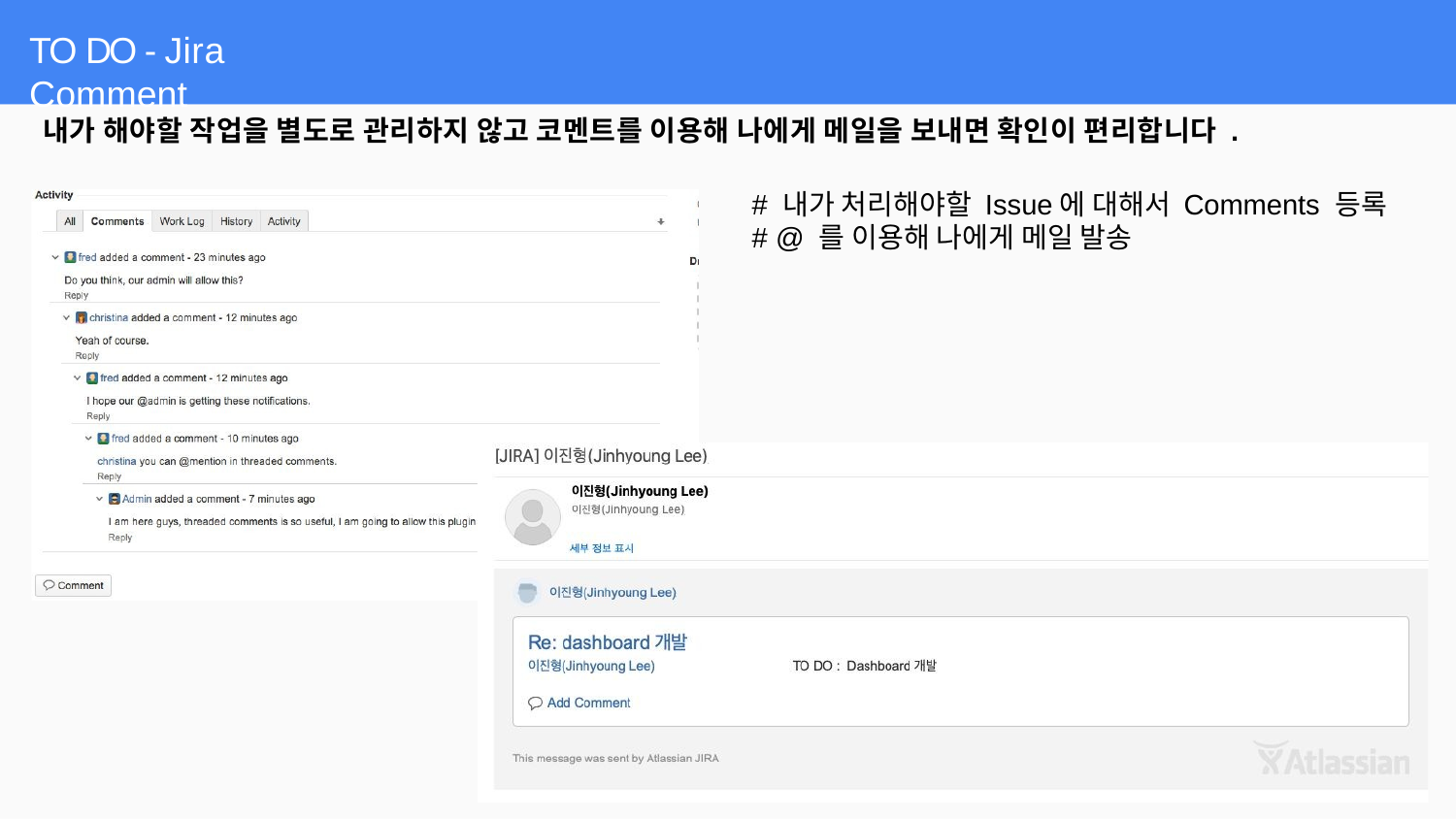

# TO DO - Jira Comment
내가 해야할 작업을 별도로 관리하지 않고 코멘트를 이용해 나에게 메일을 보내면 확인이 편리합니다 .

# 내가 처리해야할 Issue에 대해서 Comments 등록
# @ 를 이용해 나에게 메일 발송